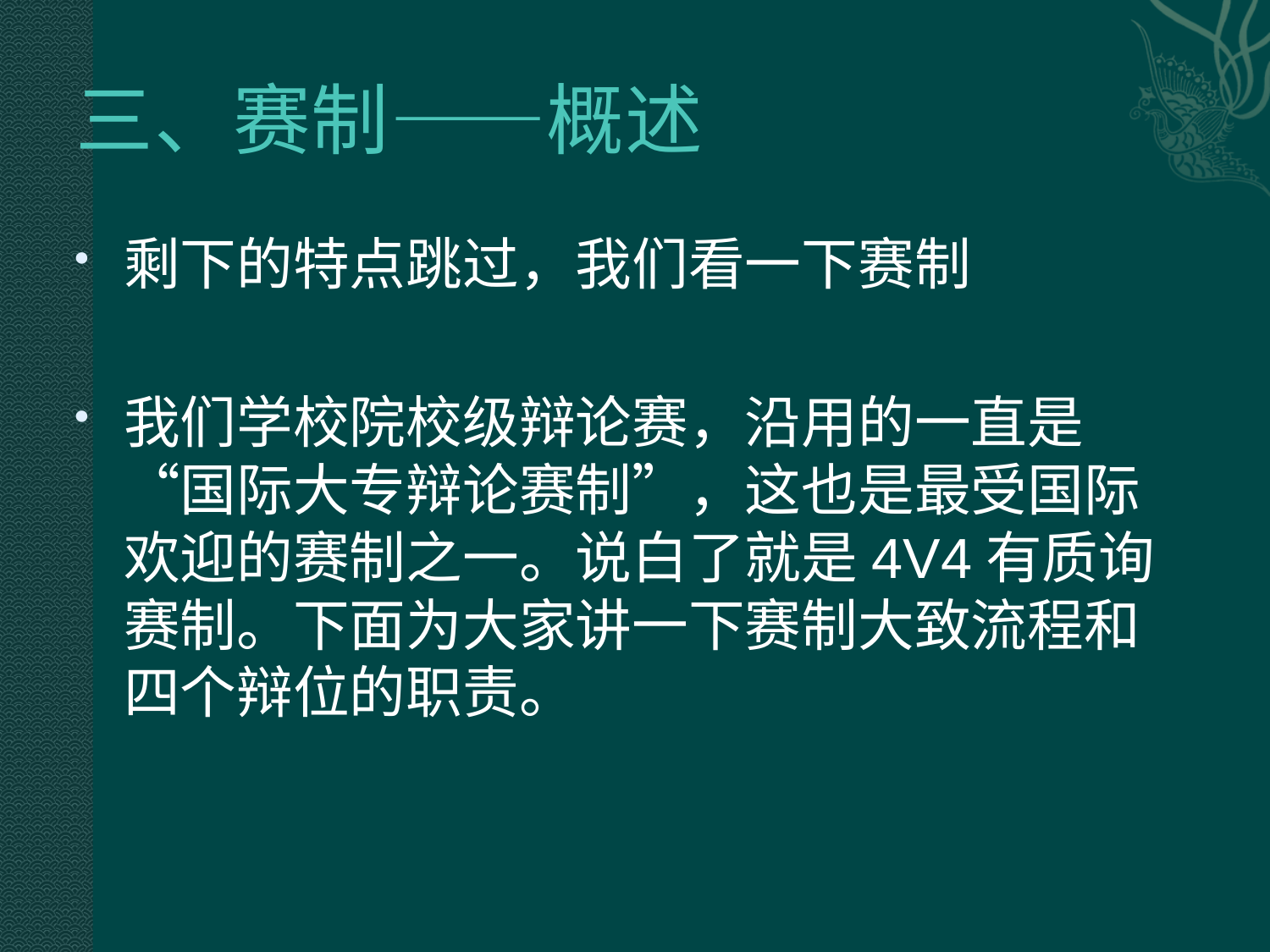

# 三、赛制——概述
剩下的特点跳过，我们看一下赛制

我们学校院校级辩论赛，沿用的一直是“国际大专辩论赛制”，这也是最受国际欢迎的赛制之一。说白了就是4V4有质询赛制。下面为大家讲一下赛制大致流程和四个辩位的职责。